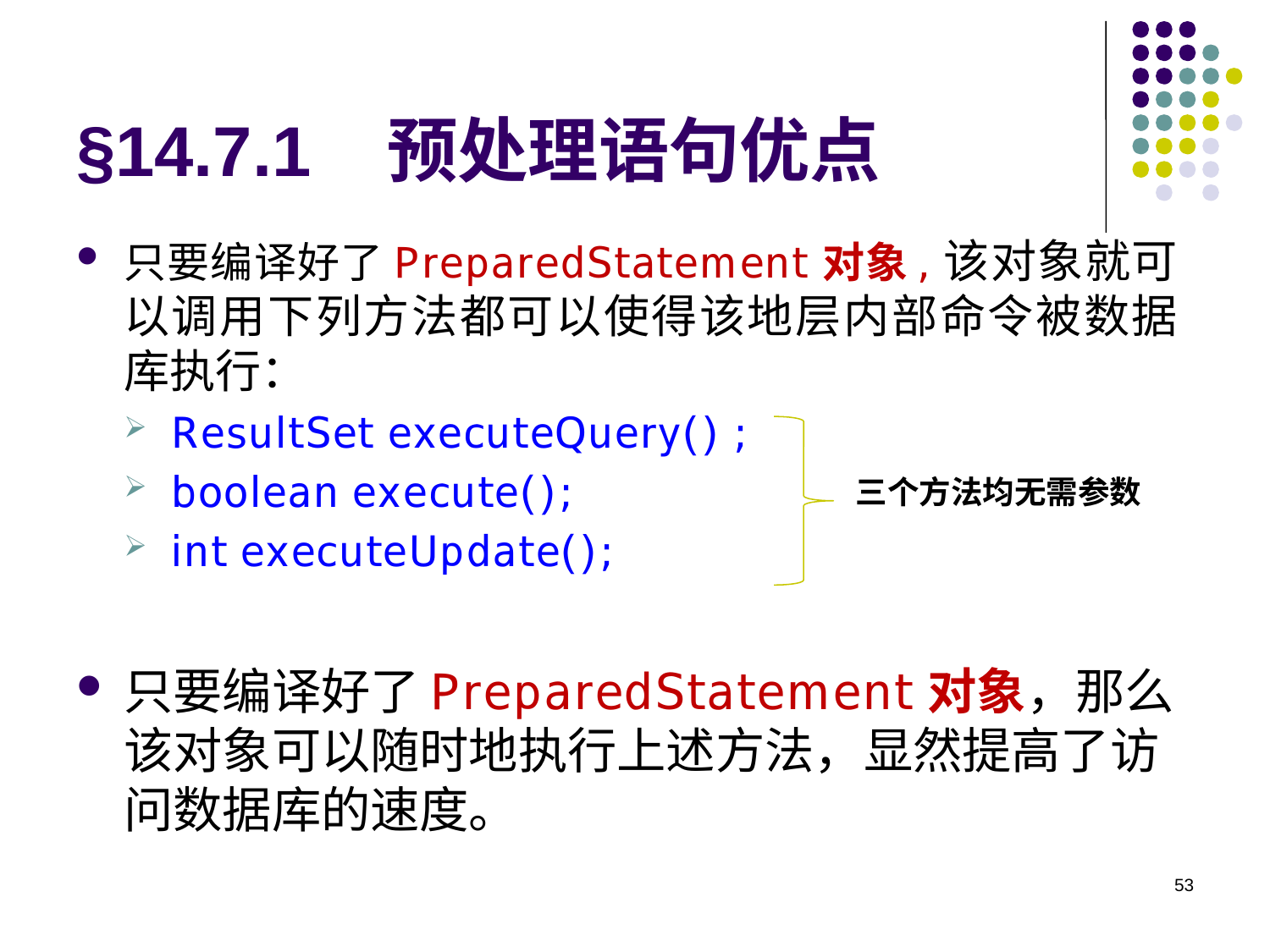

# §14.7.1   预处理语句优点
只要编译好了PreparedStatement对象,该对象就可以调用下列方法都可以使得该地层内部命令被数据库执行：
ResultSet executeQuery() ;
boolean execute();
int executeUpdate();

只要编译好了PreparedStatement对象，那么该对象可以随时地执行上述方法，显然提高了访问数据库的速度。

三个方法均无需参数
53